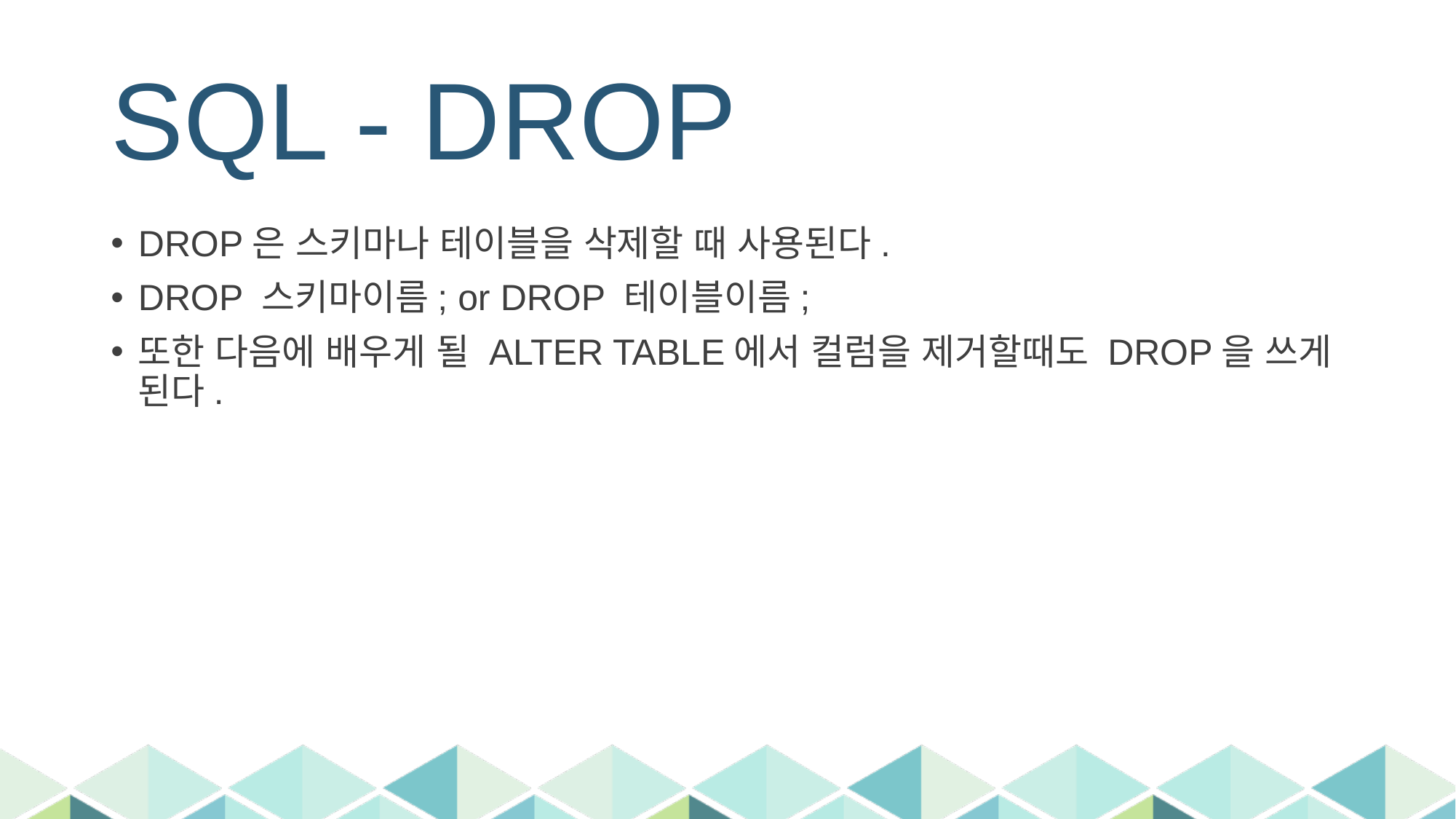

# SQL - DROP
DROP은 스키마나 테이블을 삭제할 때 사용된다.
DROP 스키마이름; or DROP 테이블이름;
또한 다음에 배우게 될 ALTER TABLE에서 컬럼을 제거할때도 DROP을 쓰게 된다.